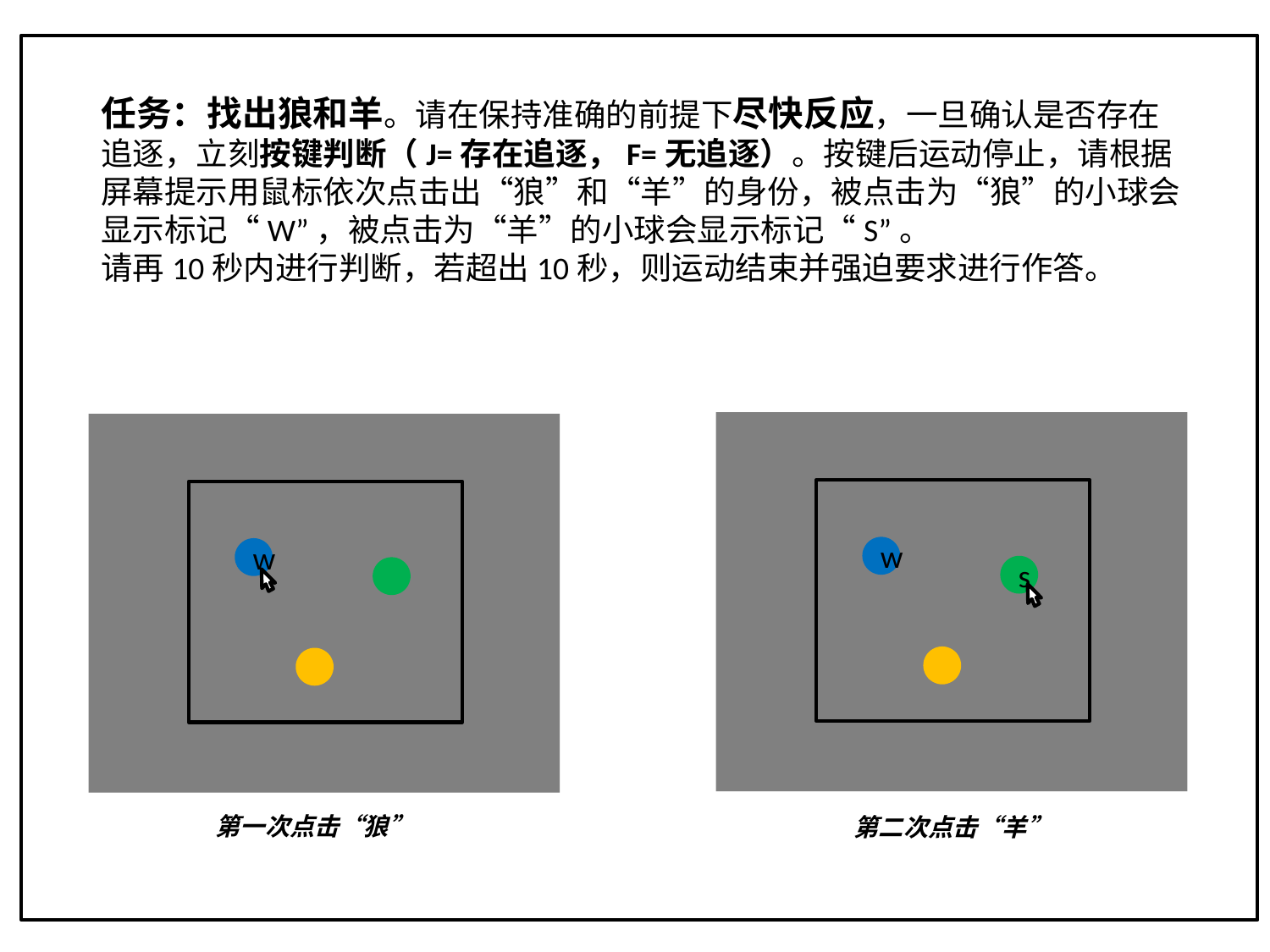

任务：找出狼和羊。请在保持准确的前提下尽快反应，一旦确认是否存在追逐，立刻按键判断（J=存在追逐，F=无追逐）。按键后运动停止，请根据屏幕提示用鼠标依次点击出“狼”和“羊”的身份，被点击为“狼”的小球会显示标记“W”，被点击为“羊”的小球会显示标记“S”。
请再10秒内进行判断，若超出10秒，则运动结束并强迫要求进行作答。

w
s

w

第一次点击“狼”
第二次点击“羊”